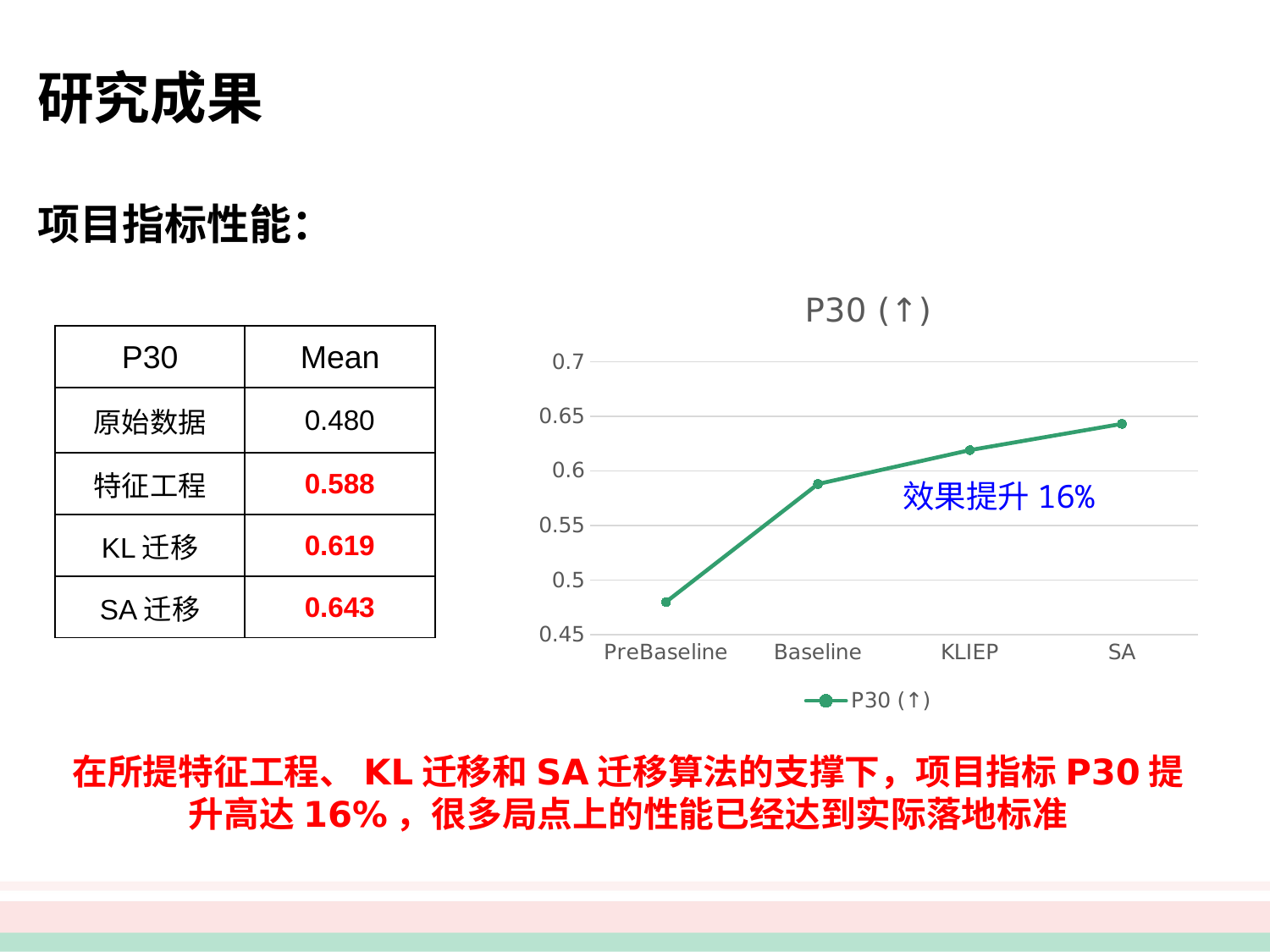

研究成果
项目指标性能：

### Chart:

| Category | P30 (↑) |
|---|---|
| PreBaseline | 0.48 |
| Baseline | 0.588 |
| KLIEP | 0.619 |
| SA | 0.643 |
| P30 | Mean |
| --- | --- |
| 原始数据 | 0.480 |
| 特征工程 | 0.588 |
| KL迁移 | 0.619 |
| SA迁移 | 0.643 |
效果提升16%
在所提特征工程、KL迁移和SA迁移算法的支撑下，项目指标P30提升高达16%，很多局点上的性能已经达到实际落地标准